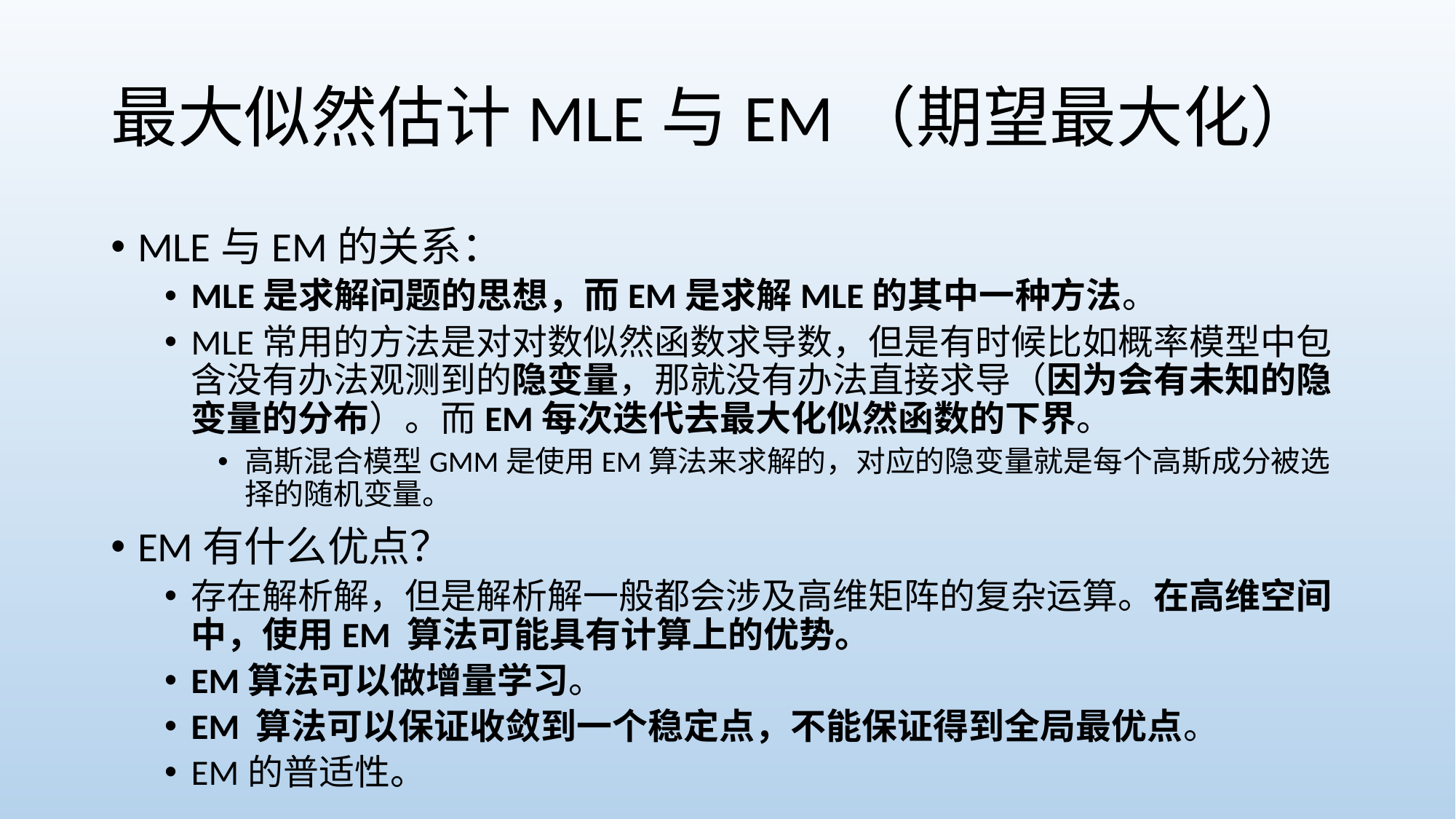

# 最大似然估计MLE与EM（期望最大化）
MLE与EM的关系：
MLE是求解问题的思想，而EM是求解MLE的其中一种方法。
MLE常用的方法是对对数似然函数求导数，但是有时候比如概率模型中包含没有办法观测到的隐变量，那就没有办法直接求导（因为会有未知的隐变量的分布）。而EM每次迭代去最大化似然函数的下界。
高斯混合模型GMM是使用EM算法来求解的，对应的隐变量就是每个高斯成分被选择的随机变量。
EM有什么优点？
存在解析解，但是解析解一般都会涉及高维矩阵的复杂运算。在高维空间中，使用EM 算法可能具有计算上的优势。
EM算法可以做增量学习。
EM 算法可以保证收敛到一个稳定点，不能保证得到全局最优点。
EM的普适性。